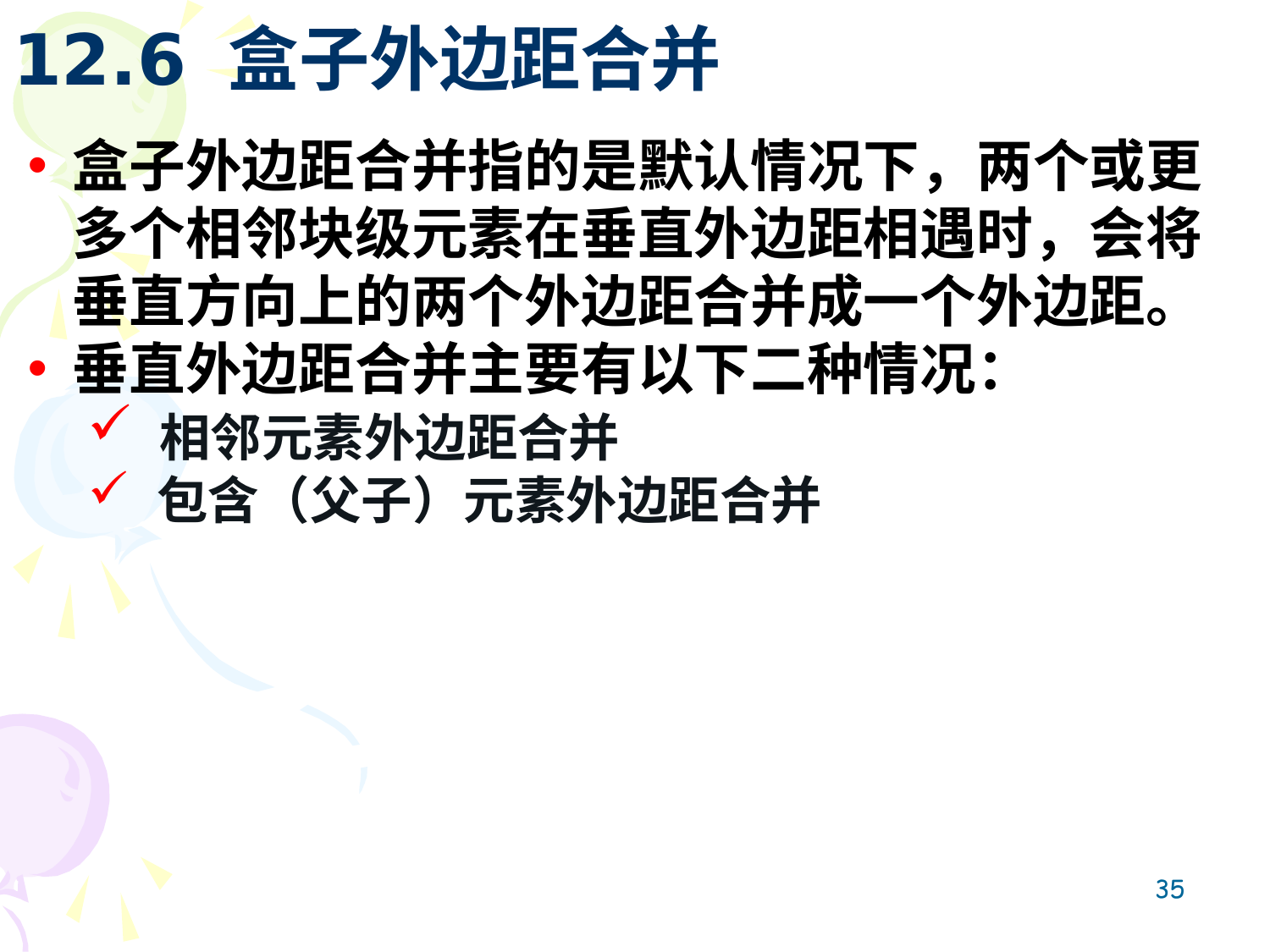

12.6 盒子外边距合并
盒子外边距合并指的是默认情况下，两个或更多个相邻块级元素在垂直外边距相遇时，会将垂直方向上的两个外边距合并成一个外边距。
垂直外边距合并主要有以下二种情况：
 相邻元素外边距合并
 包含（父子）元素外边距合并
35